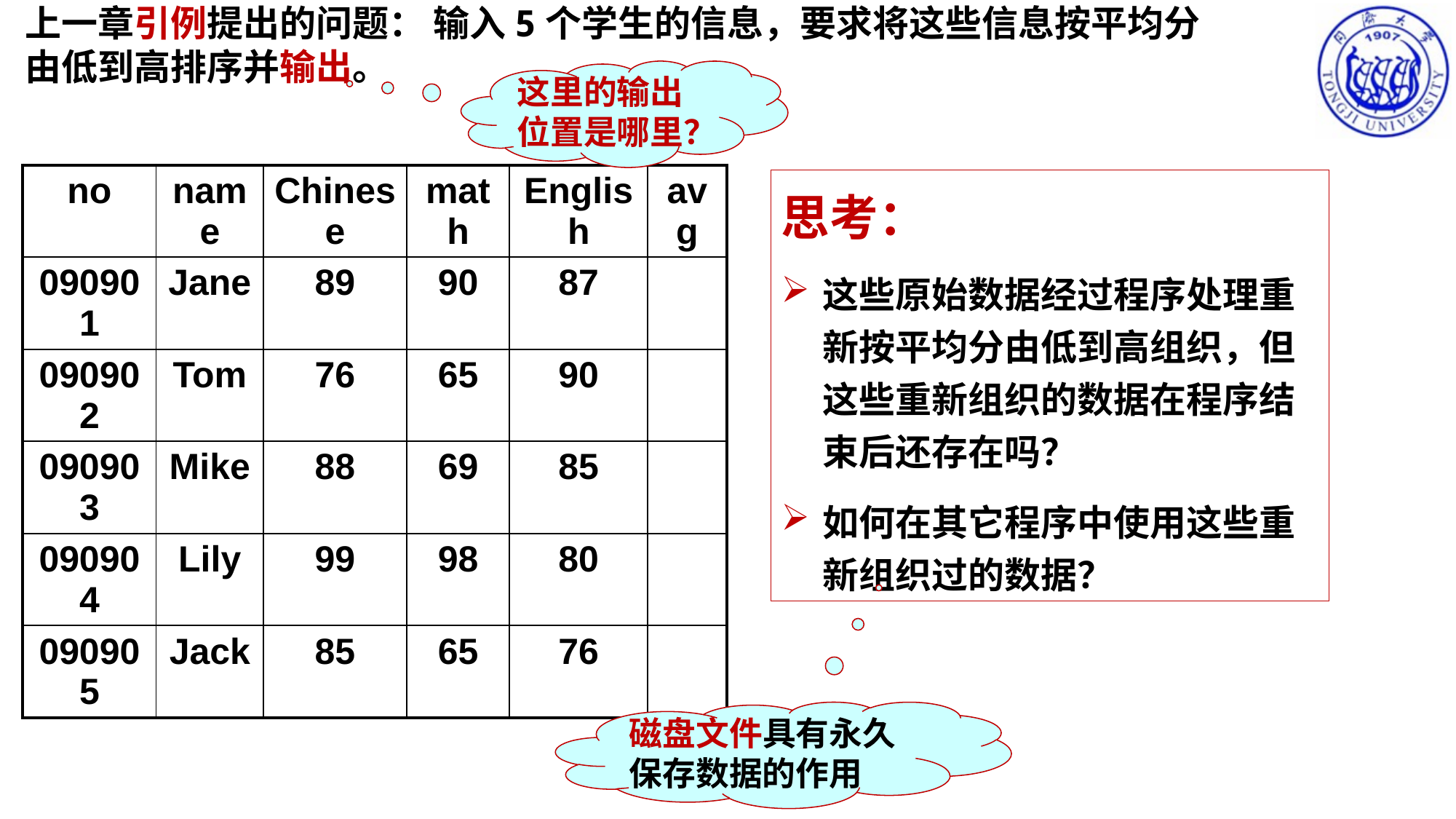

上一章引例提出的问题： 输入5个学生的信息，要求将这些信息按平均分由低到高排序并输出。
这里的输出位置是哪里？
| no | name | Chinese | math | English | avg |
| --- | --- | --- | --- | --- | --- |
| 090901 | Jane | 89 | 90 | 87 |  |
| 090902 | Tom | 76 | 65 | 90 |  |
| 090903 | Mike | 88 | 69 | 85 |  |
| 090904 | Lily | 99 | 98 | 80 |  |
| 090905 | Jack | 85 | 65 | 76 |  |
思考：
这些原始数据经过程序处理重新按平均分由低到高组织，但这些重新组织的数据在程序结束后还存在吗？
如何在其它程序中使用这些重新组织过的数据？
磁盘文件具有永久保存数据的作用